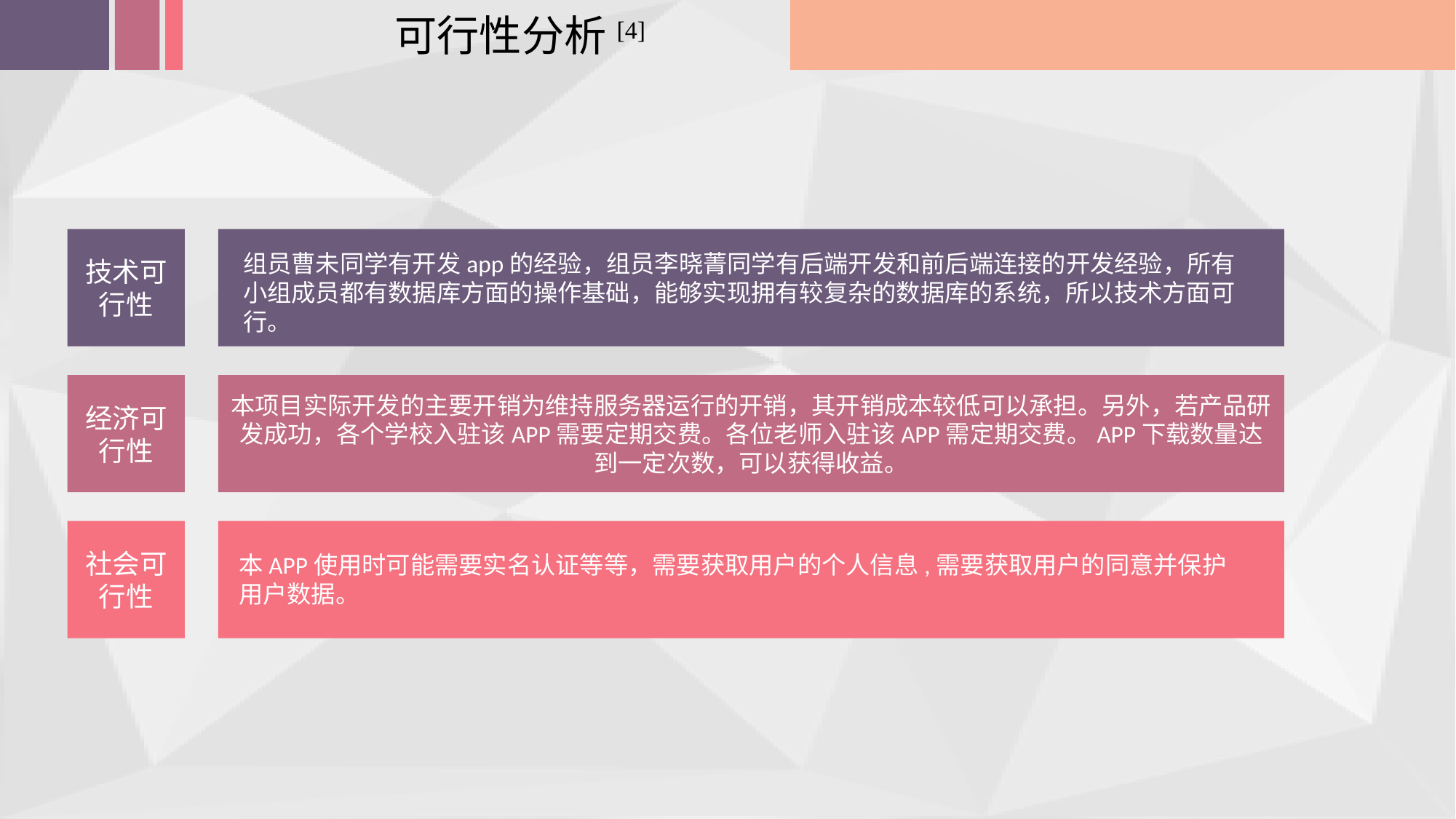

可行性分析[4]
技术可行性

组员曹未同学有开发app的经验，组员李晓菁同学有后端开发和前后端连接的开发经验，所有小组成员都有数据库方面的操作基础，能够实现拥有较复杂的数据库的系统，所以技术方面可行。
经济可行性
本项目实际开发的主要开销为维持服务器运行的开销，其开销成本较低可以承担。另外，若产品研发成功，各个学校入驻该APP需要定期交费。各位老师入驻该APP需定期交费。APP下载数量达到一定次数，可以获得收益。
社会可行性

本APP使用时可能需要实名认证等等，需要获取用户的个人信息,需要获取用户的同意并保护
用户数据。